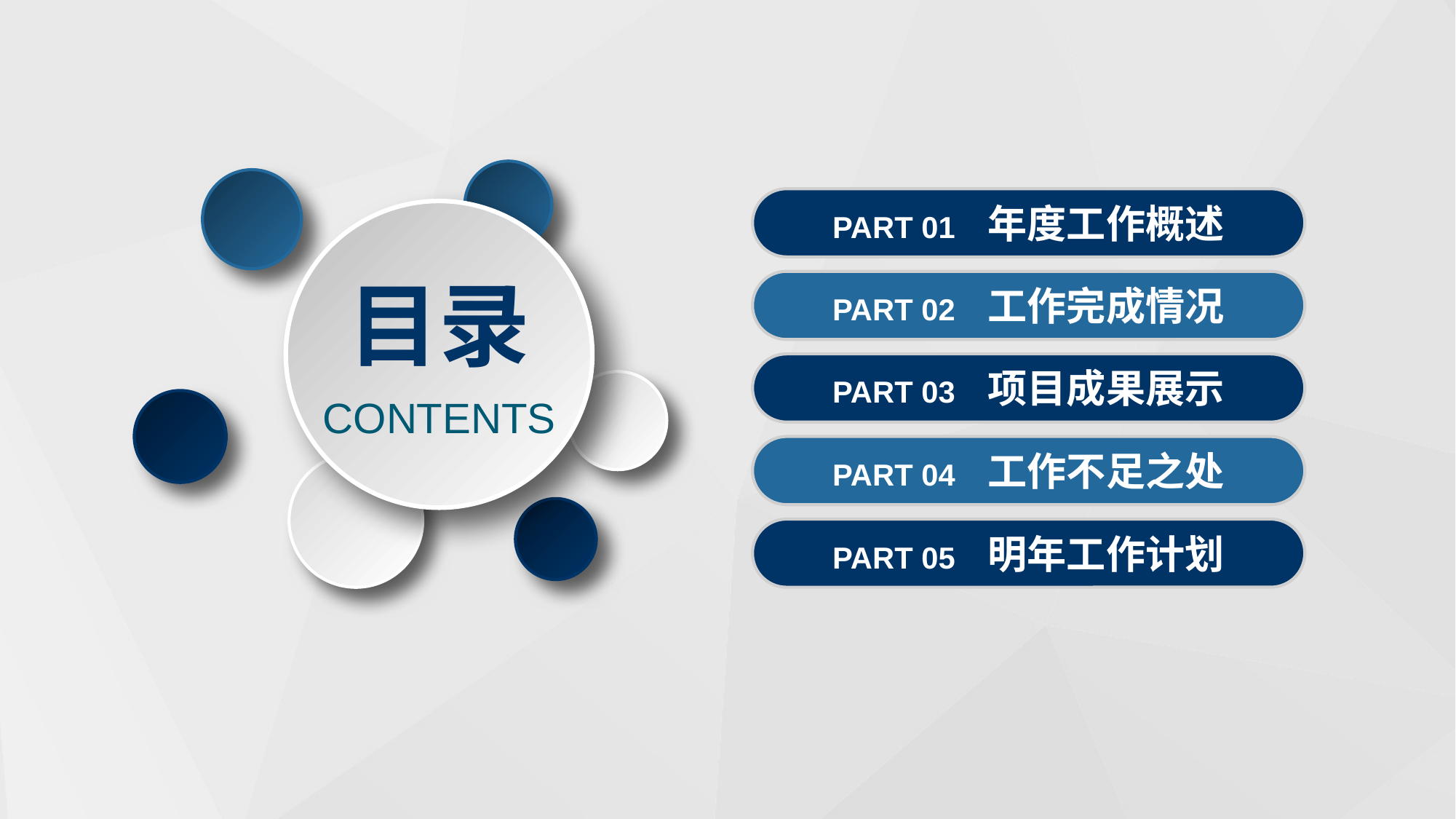

PART 01   年度工作概述

目录

PART 02   工作完成情况

PART 03   项目成果展示

CONTENTS

PART 04   工作不足之处

PART 05   明年工作计划